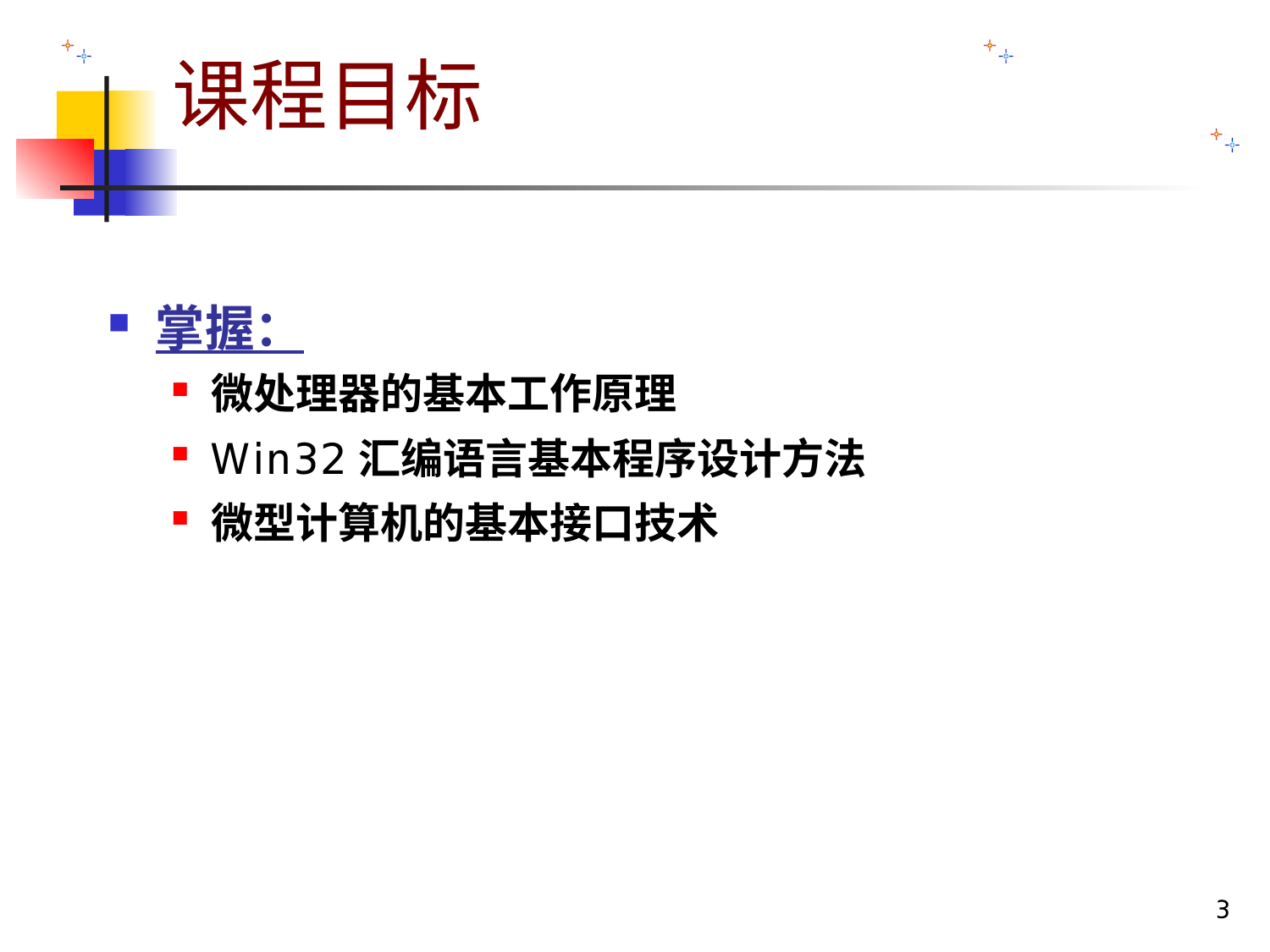

# 课程目标
掌握：
微处理器的基本工作原理
Win32汇编语言基本程序设计方法
微型计算机的基本接口技术
3